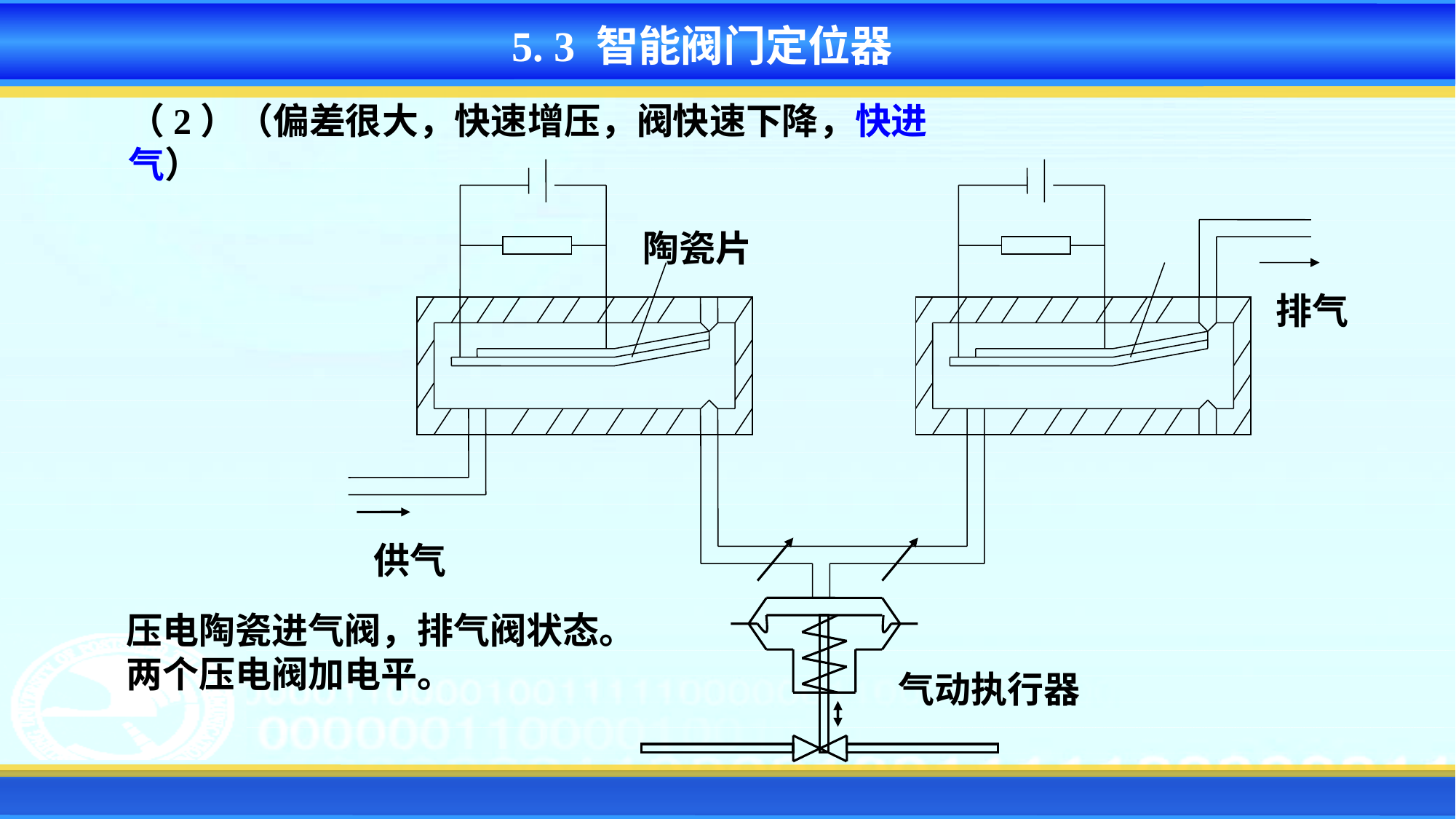

5. 3 智能阀门定位器
（2）（偏差很大，快速增压，阀快速下降，快进气）

陶瓷片

排气

供气

气动执行器

压电陶瓷进气阀，排气阀状态。
两个压电阀加电平。